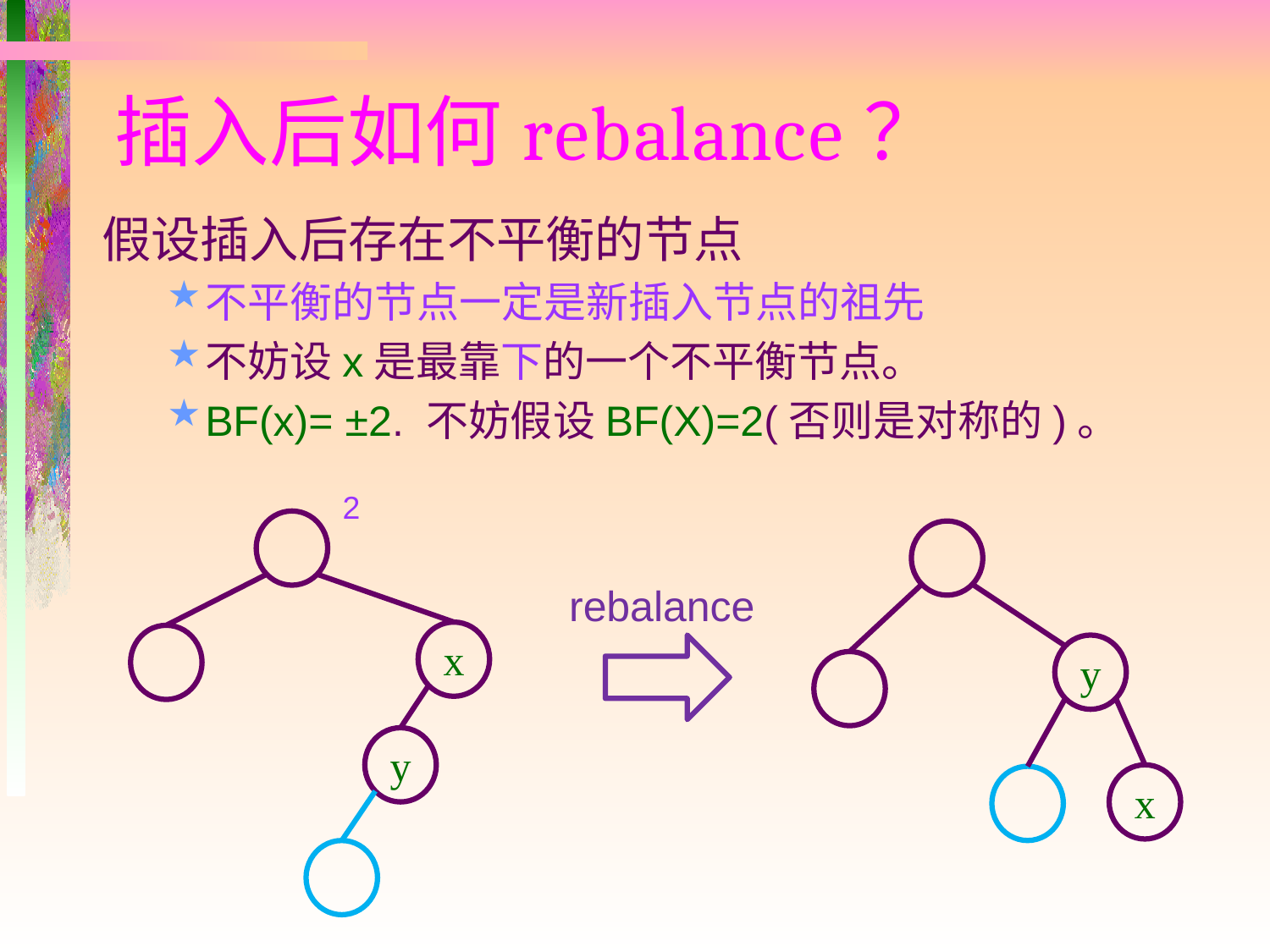

# 插入后如何rebalance？
假设插入后存在不平衡的节点
不平衡的节点一定是新插入节点的祖先
不妨设x是最靠下的一个不平衡节点。
BF(x)= ±2. 不妨假设BF(X)=2(否则是对称的)。
2

rebalance
x

y

y
x